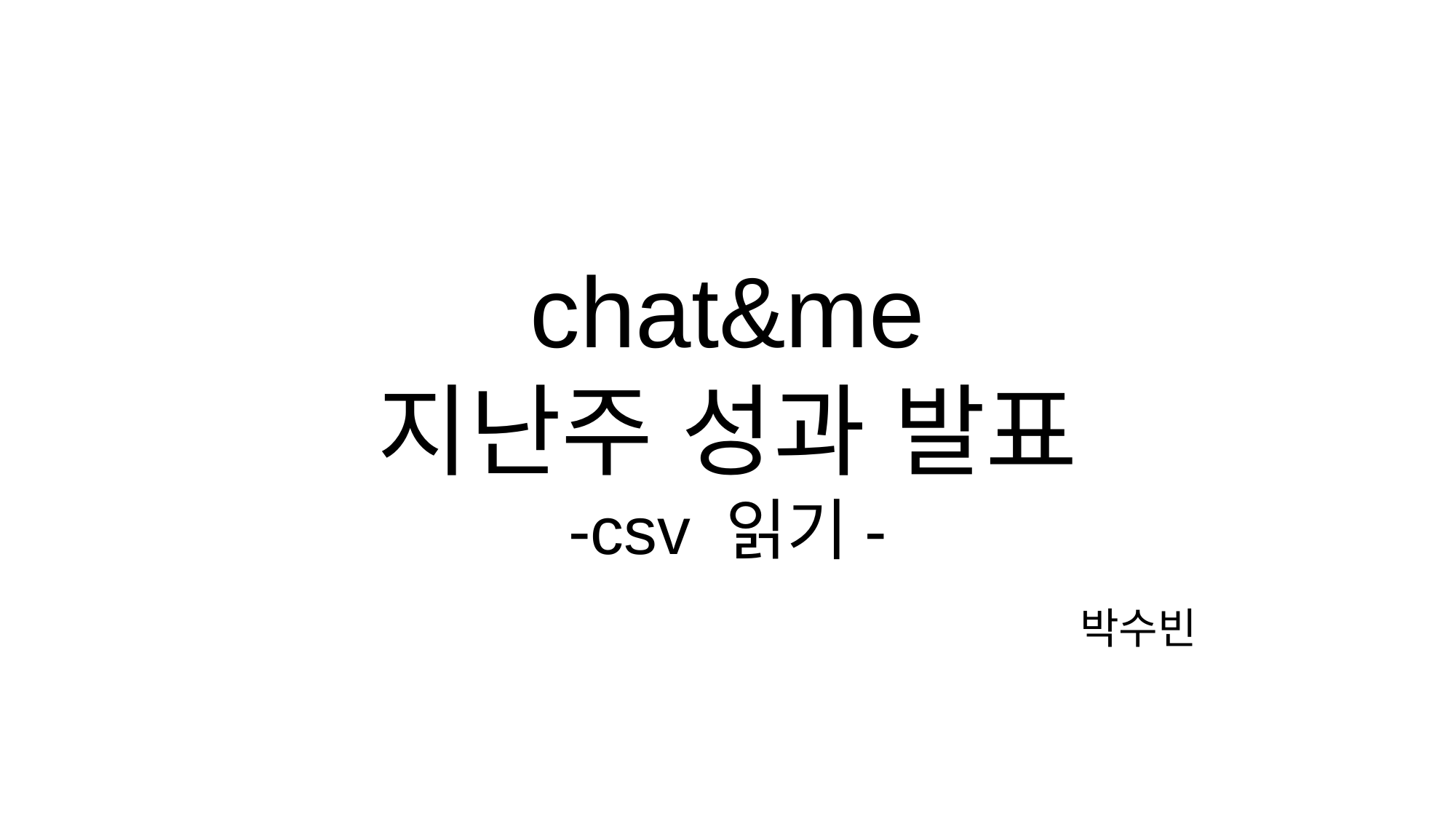

chat&me
지난주 성과 발표
-csv 읽기-
박수빈